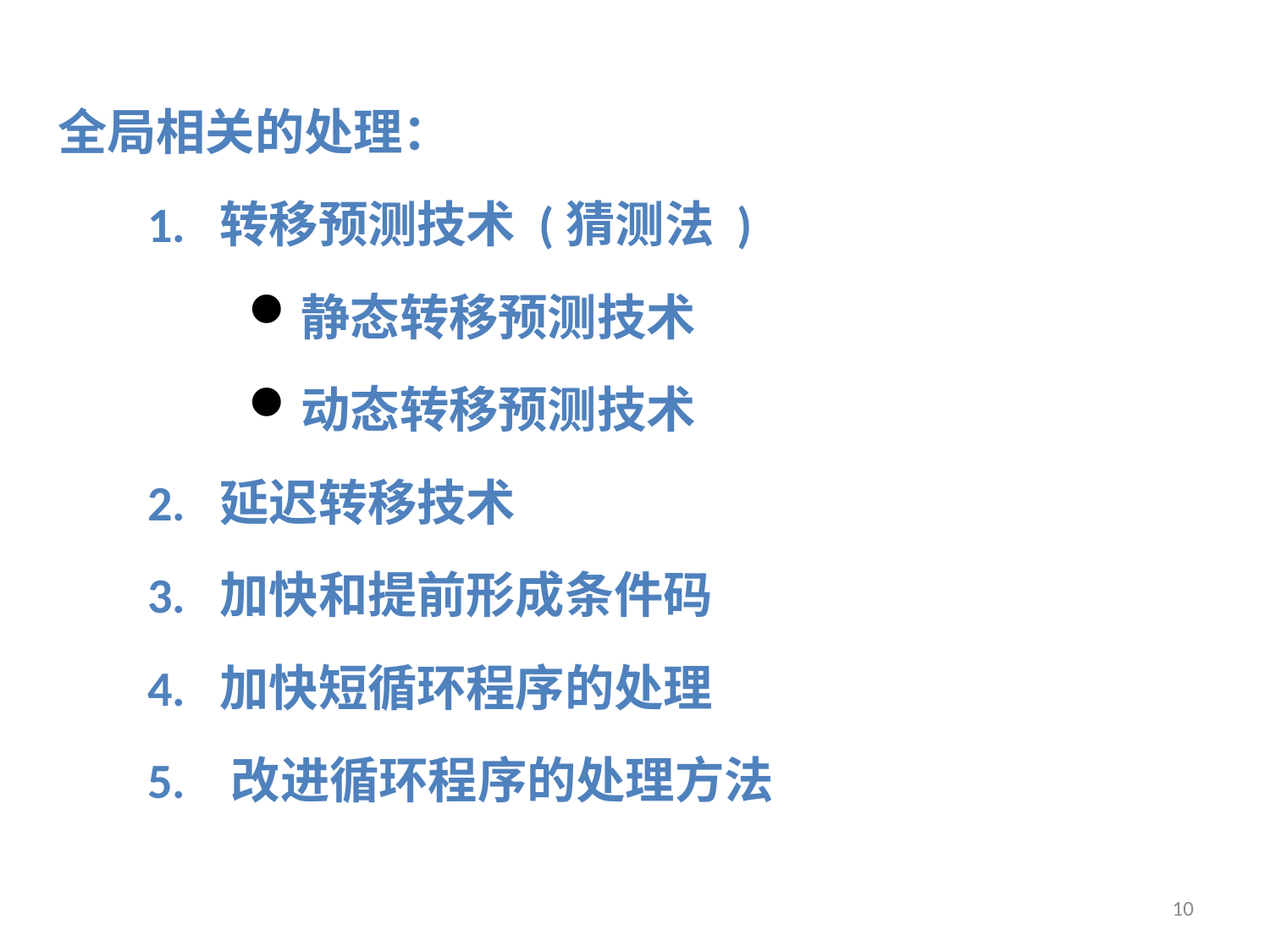

全局相关的处理：
        1.  转移预测技术 (猜测法 )
静态转移预测技术
动态转移预测技术
        2.  延迟转移技术
        3.  加快和提前形成条件码
        4.  加快短循环程序的处理
        5.   改进循环程序的处理方法
10